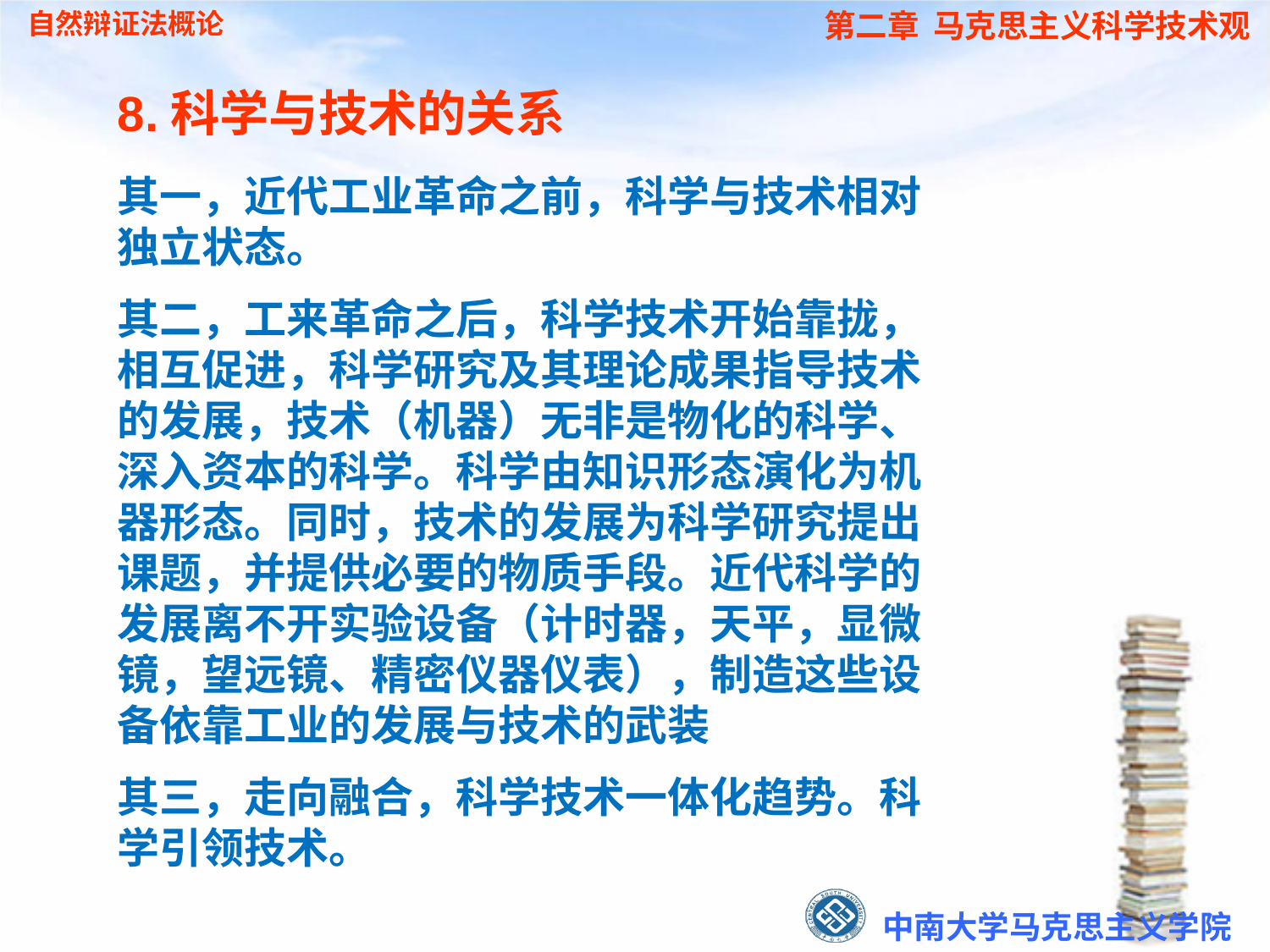

8.科学与技术的关系
其一，近代工业革命之前，科学与技术相对独立状态。
其二，工来革命之后，科学技术开始靠拢，相互促进，科学研究及其理论成果指导技术的发展，技术（机器）无非是物化的科学、深入资本的科学。科学由知识形态演化为机器形态。同时，技术的发展为科学研究提出课题，并提供必要的物质手段。近代科学的发展离不开实验设备（计时器，天平，显微镜，望远镜、精密仪器仪表），制造这些设备依靠工业的发展与技术的武装
其三，走向融合，科学技术一体化趋势。科学引领技术。